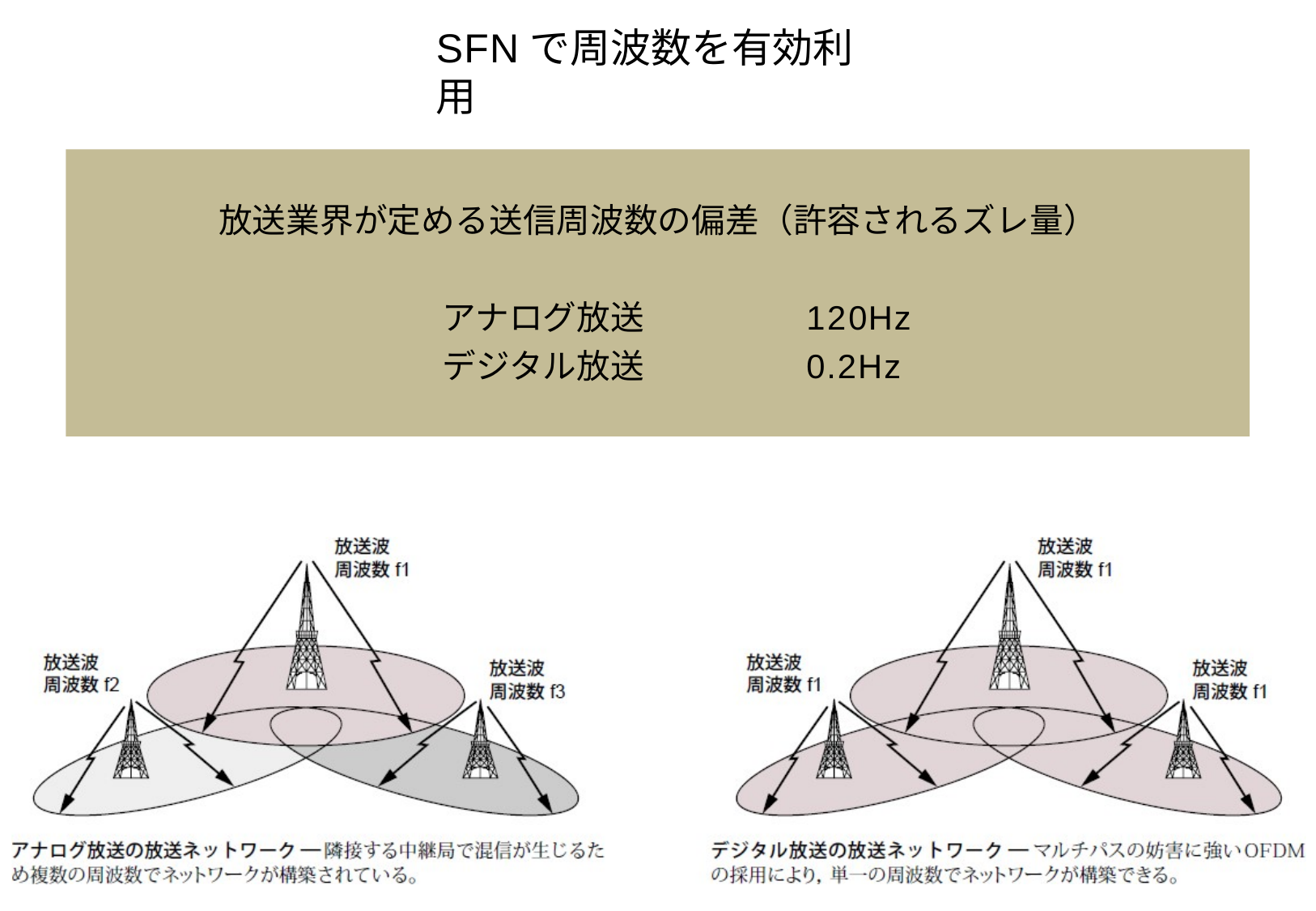

# SFNで周波数を有効利用

放送業界が定める送信周波数の偏差（許容されるズレ量）
アナログ放送 デジタル放送
120Hz
0.2Hz